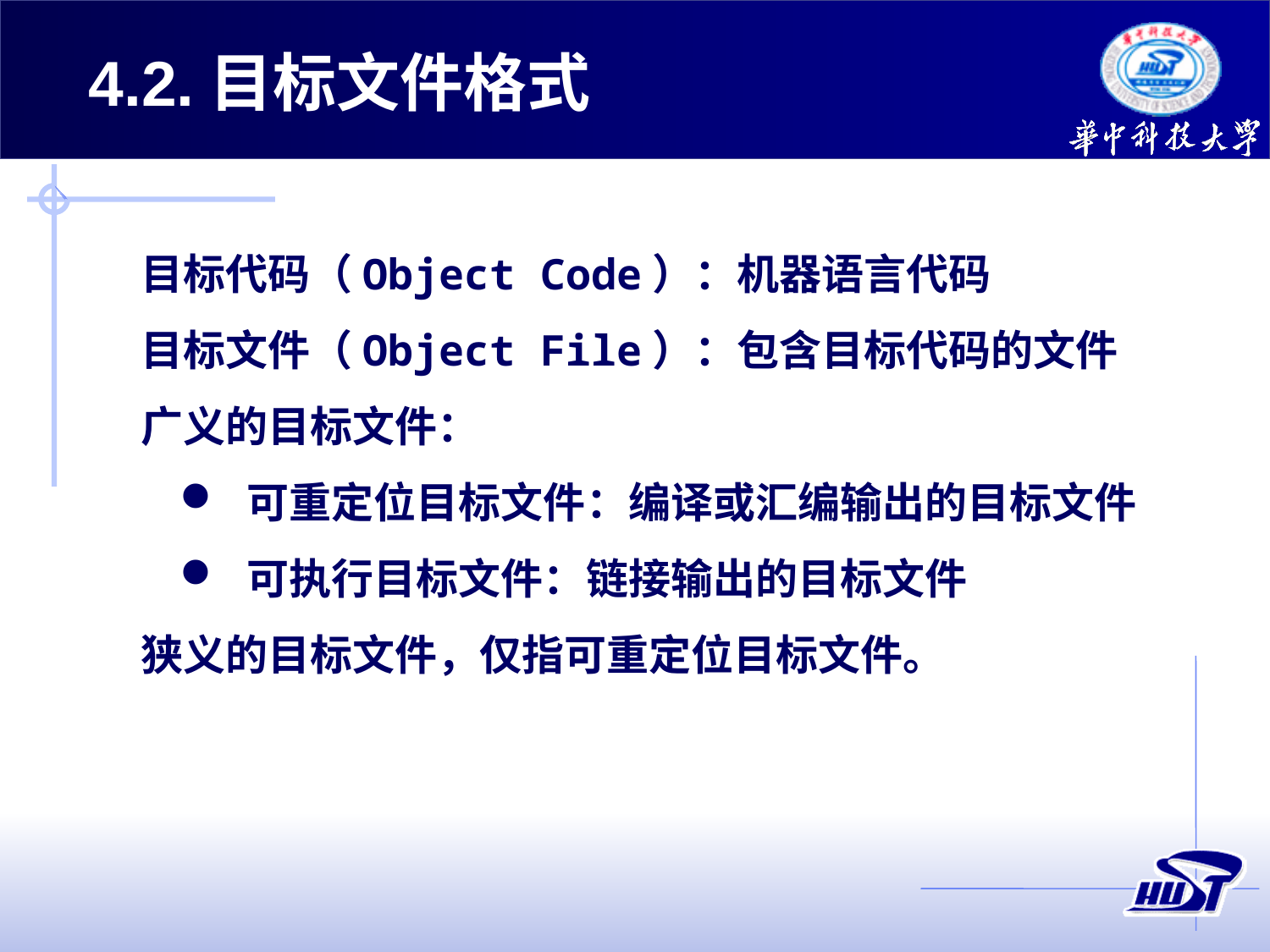

4.2.目标文件格式
目标代码（Object Code）：机器语言代码
目标文件（Object File）：包含目标代码的文件
广义的目标文件：
 可重定位目标文件：编译或汇编输出的目标文件
 可执行目标文件：链接输出的目标文件
狭义的目标文件，仅指可重定位目标文件。